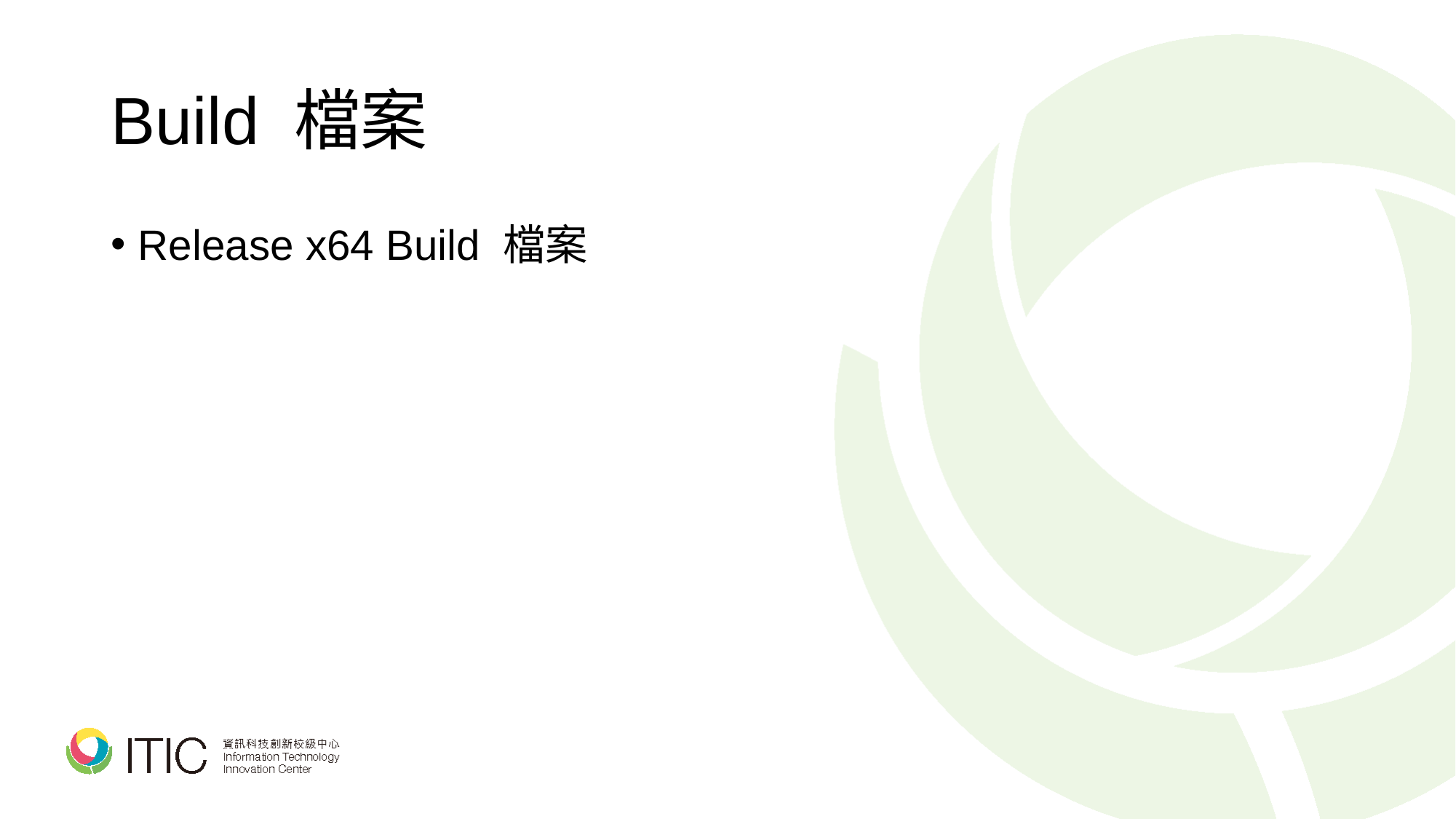

# Build 檔案
Release x64 Build 檔案